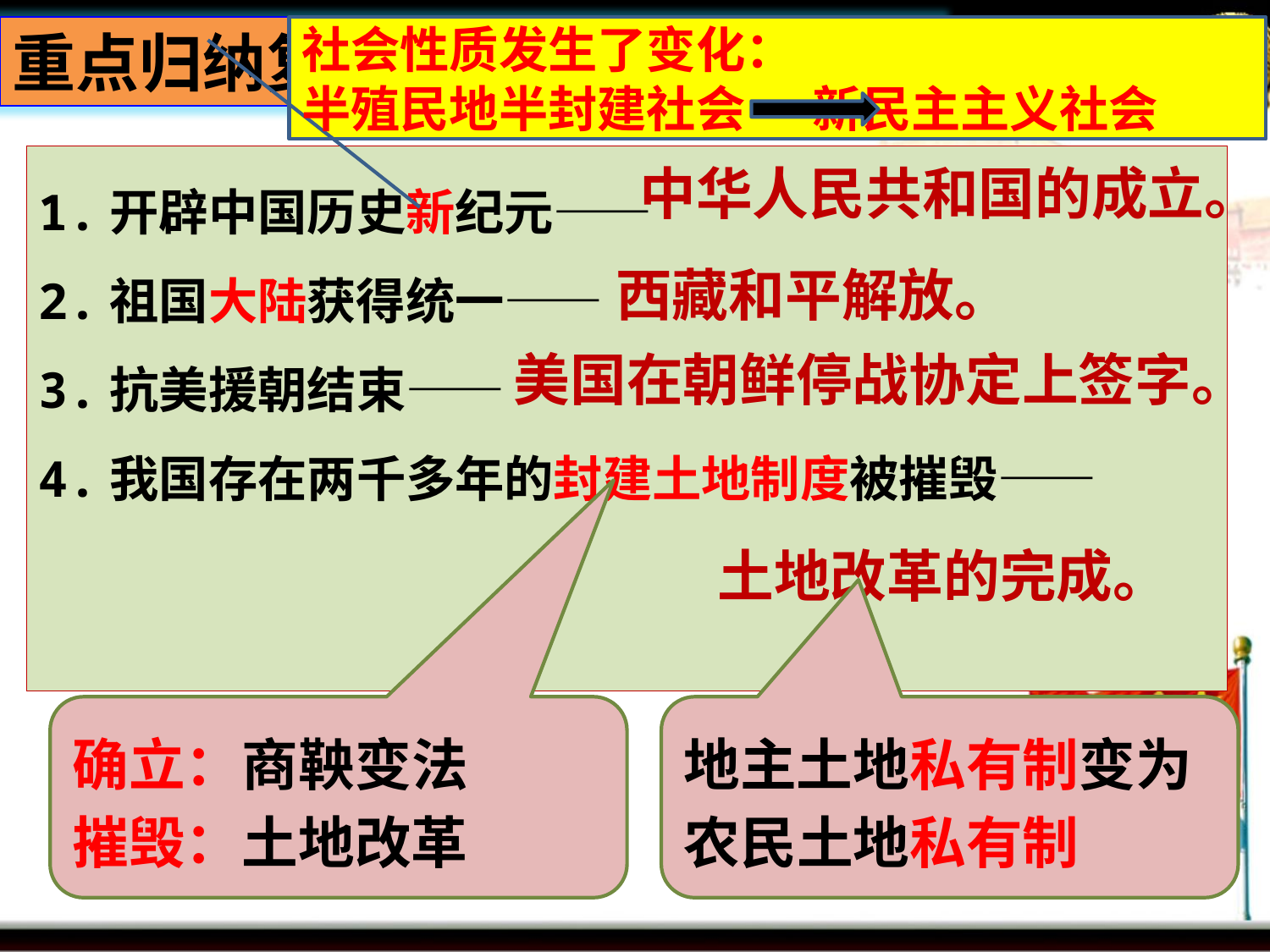

重点归纳复习——标志类
社会性质发生了变化：
半殖民地半封建社会      新民主主义社会

1.开辟中国历史新纪元——
2.祖国大陆获得统一——
3.抗美援朝结束——
4.我国存在两千多年的封建土地制度被摧毁——

中华人民共和国的成立。
西藏和平解放。
美国在朝鲜停战协定上签字。
土地改革的完成。
确立：商鞅变法
摧毁：土地改革
地主土地私有制变为农民土地私有制